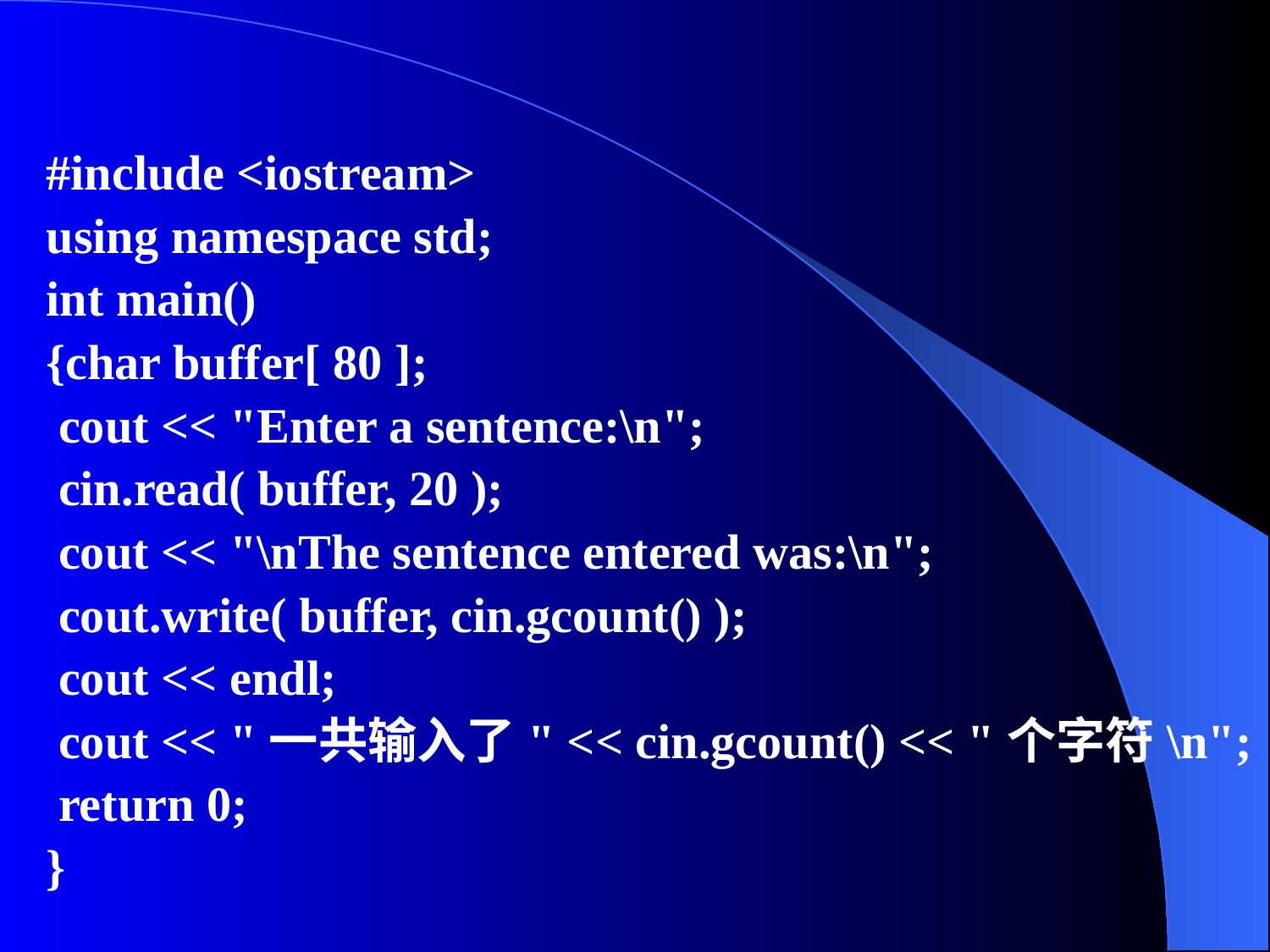

#include <iostream>
using namespace std;
int main()
{char buffer[ 80 ];
 cout << "Enter a sentence:\n";
 cin.read( buffer, 20 );
 cout << "\nThe sentence entered was:\n";
 cout.write( buffer, cin.gcount() );
 cout << endl;
 cout << "一共输入了" << cin.gcount() << "个字符\n";
 return 0;
}